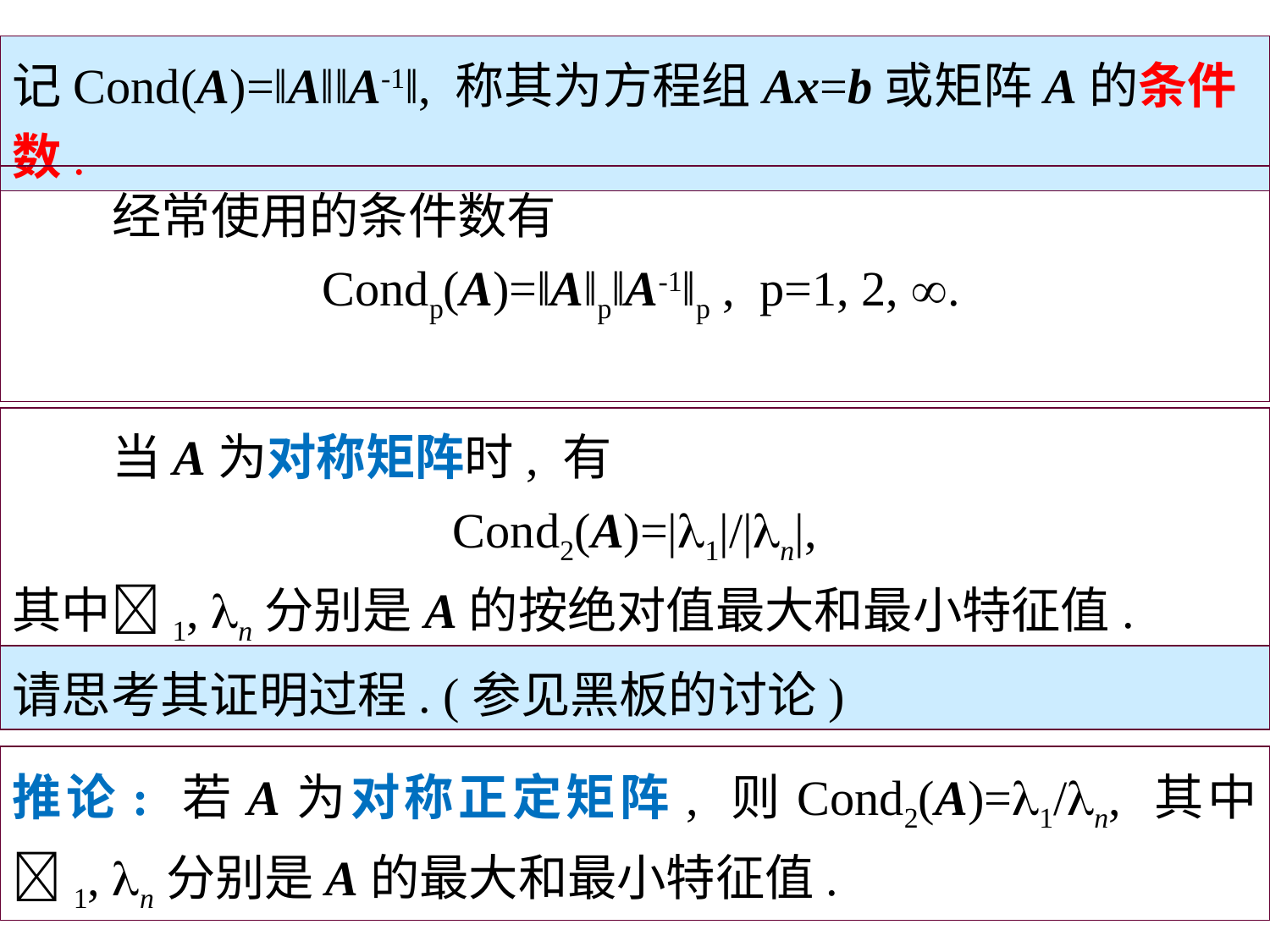

记Cond(A)=‖A‖‖A-1‖, 称其为方程组Ax=b或矩阵A的条件数.
        经常使用的条件数有
 Condp(A)=‖A‖p‖A-1‖p ,  p=1, 2, ∞.

        当A为对称矩阵时, 有
Cond2(A)=|λ1|/|λn|,
其中λ1, λn分别是A的按绝对值最大和最小特征值.
请思考其证明过程. (参见黑板的讨论)
推论: 若A为对称正定矩阵, 则Cond2(A)=λ1/λn, 其中λ1, λn分别是A的最大和最小特征值.